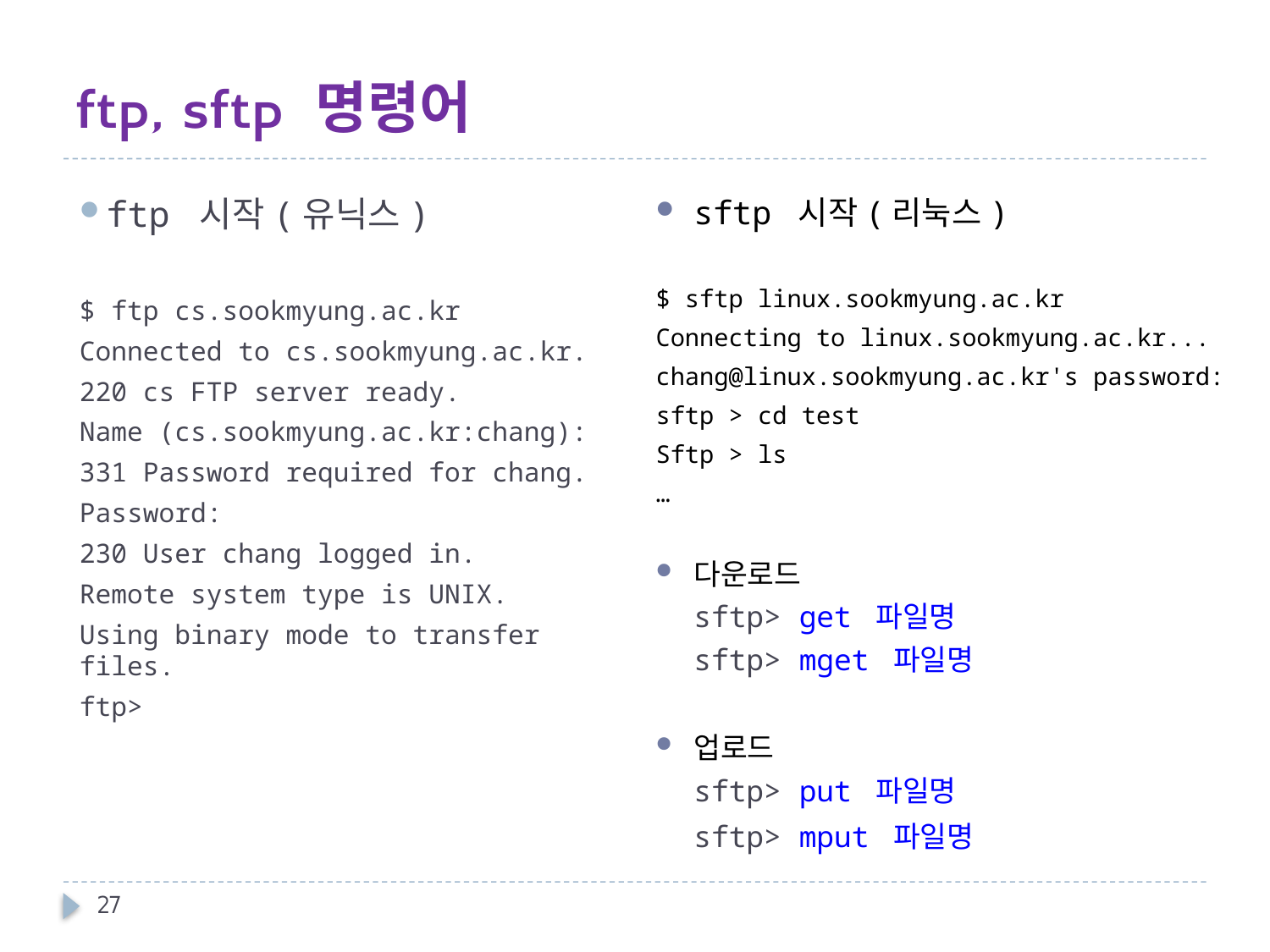

# ftp, sftp 명령어
ftp 시작(유닉스)

$ ftp cs.sookmyung.ac.kr
Connected to cs.sookmyung.ac.kr.
220 cs FTP server ready.
Name (cs.sookmyung.ac.kr:chang):
331 Password required for chang.
Password:
230 User chang logged in.
Remote system type is UNIX.
Using binary mode to transfer files.
ftp>
sftp 시작(리눅스)

$ sftp linux.sookmyung.ac.kr
Connecting to linux.sookmyung.ac.kr...
chang@linux.sookmyung.ac.kr's password:
sftp > cd test
Sftp > ls
…

다운로드
sftp> get 파일명
sftp> mget 파일명

업로드
sftp> put 파일명
sftp> mput 파일명
27